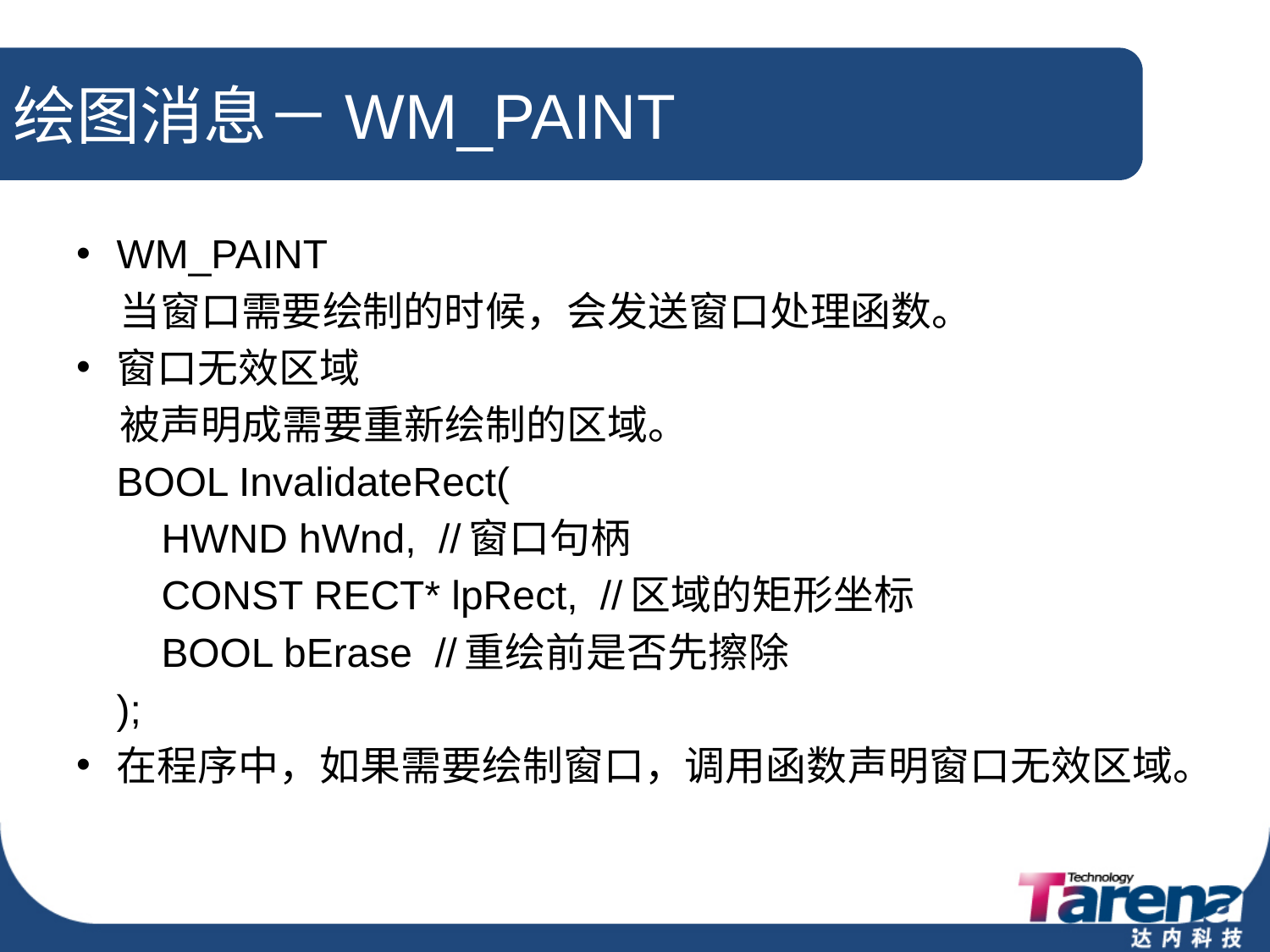

# 绘图消息－WM_PAINT
WM_PAINT
    当窗口需要绘制的时候，会发送窗口处理函数。
窗口无效区域
    被声明成需要重新绘制的区域。
	BOOL InvalidateRect(
  	    HWND hWnd,  //窗口句柄
  	    CONST RECT* lpRect,  //区域的矩形坐标
  	    BOOL bErase  //重绘前是否先擦除
	);
在程序中，如果需要绘制窗口，调用函数声明窗口无效区域。